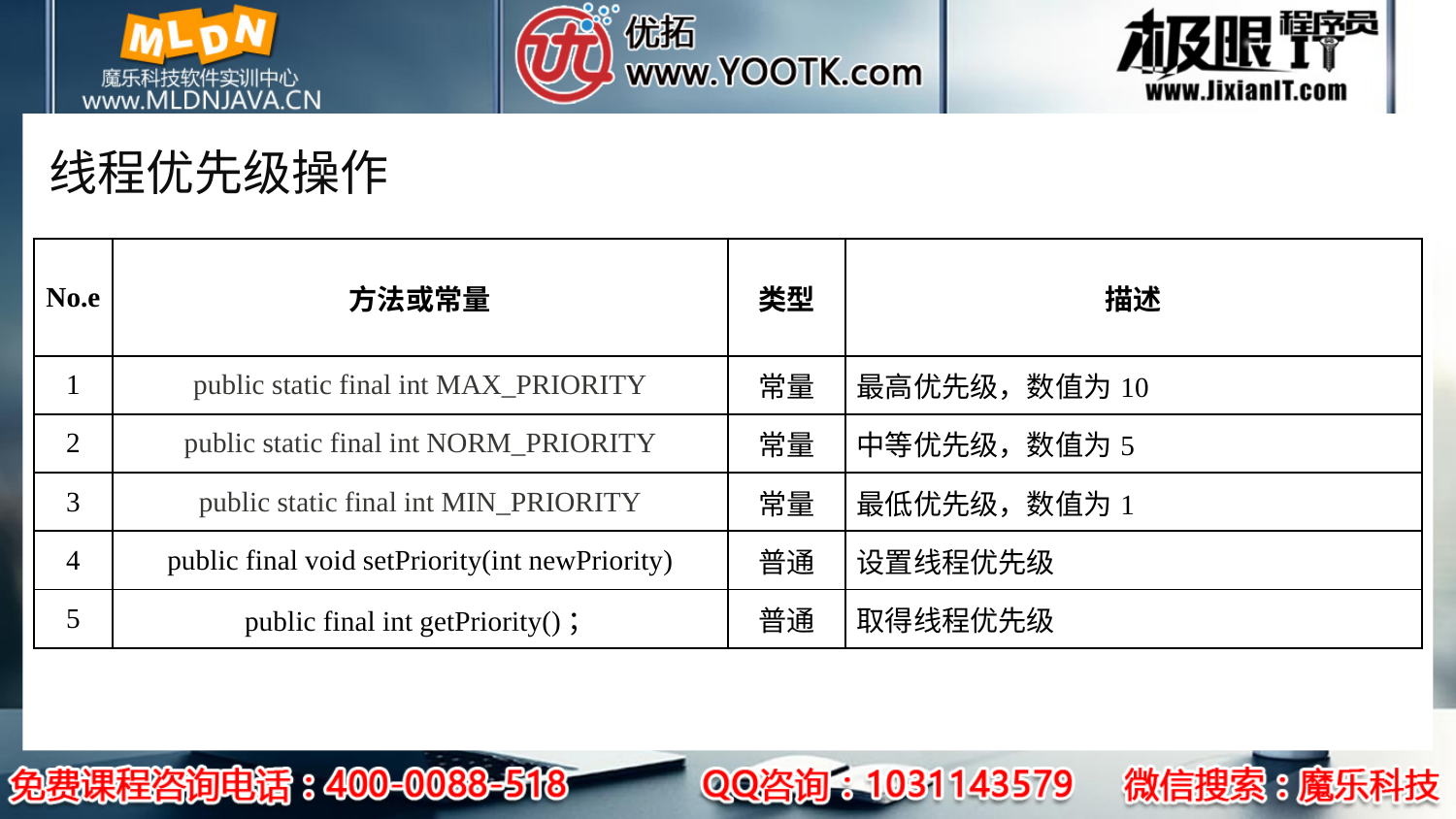

# 线程优先级操作
| No.e | 方法或常量 | 类型 | 描述 |
| --- | --- | --- | --- |
| 1 | public static final int MAX\_PRIORITY | 常量 | 最高优先级，数值为10 |
| 2 | public static final int NORM\_PRIORITY | 常量 | 中等优先级，数值为5 |
| 3 | public static final int MIN\_PRIORITY | 常量 | 最低优先级，数值为1 |
| 4 | public final void setPriority(int newPriority) | 普通 | 设置线程优先级 |
| 5 | public final int getPriority()； | 普通 | 取得线程优先级 |